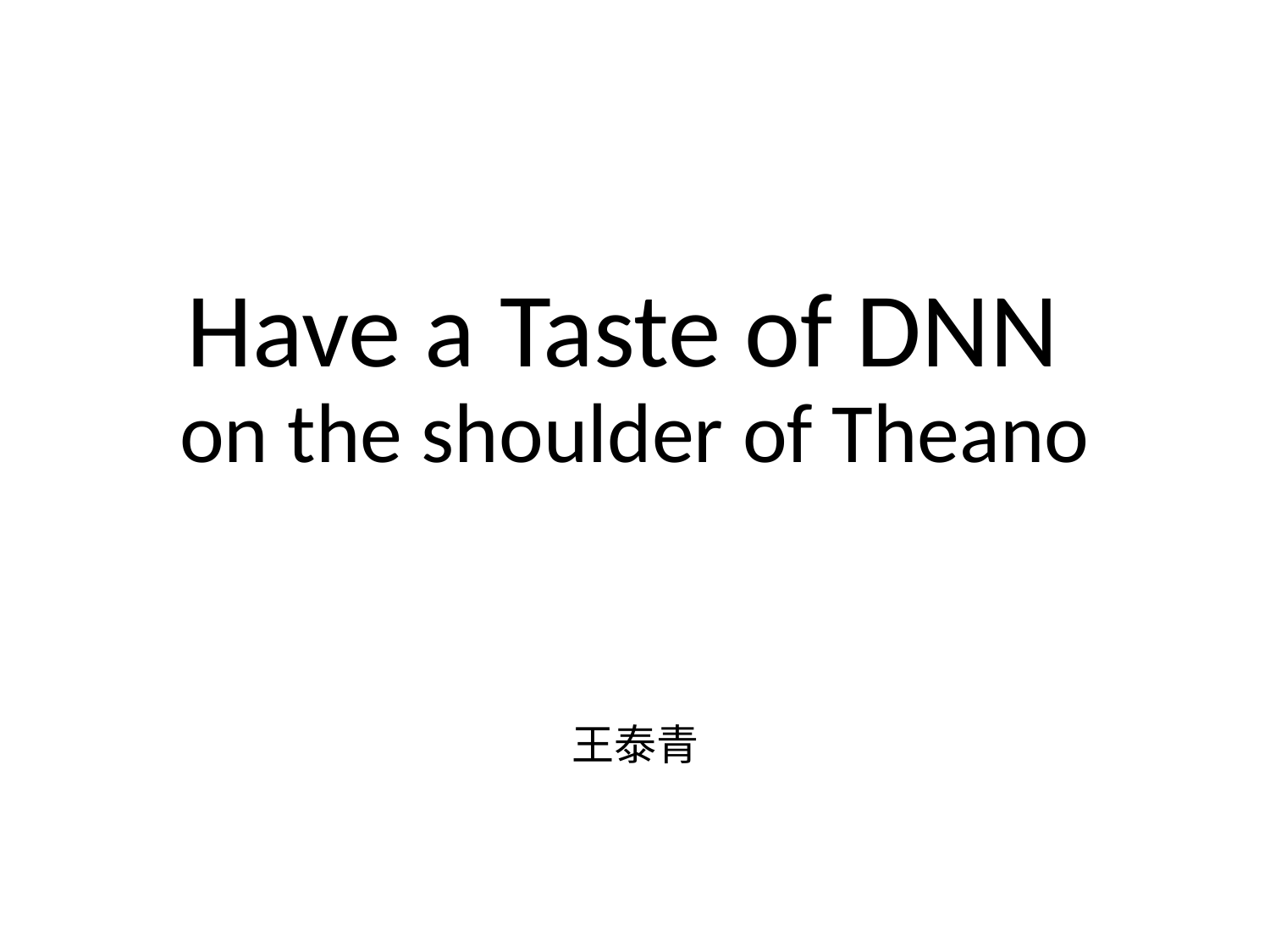

# Have a Taste of DNN on the shoulder of Theano
王泰青